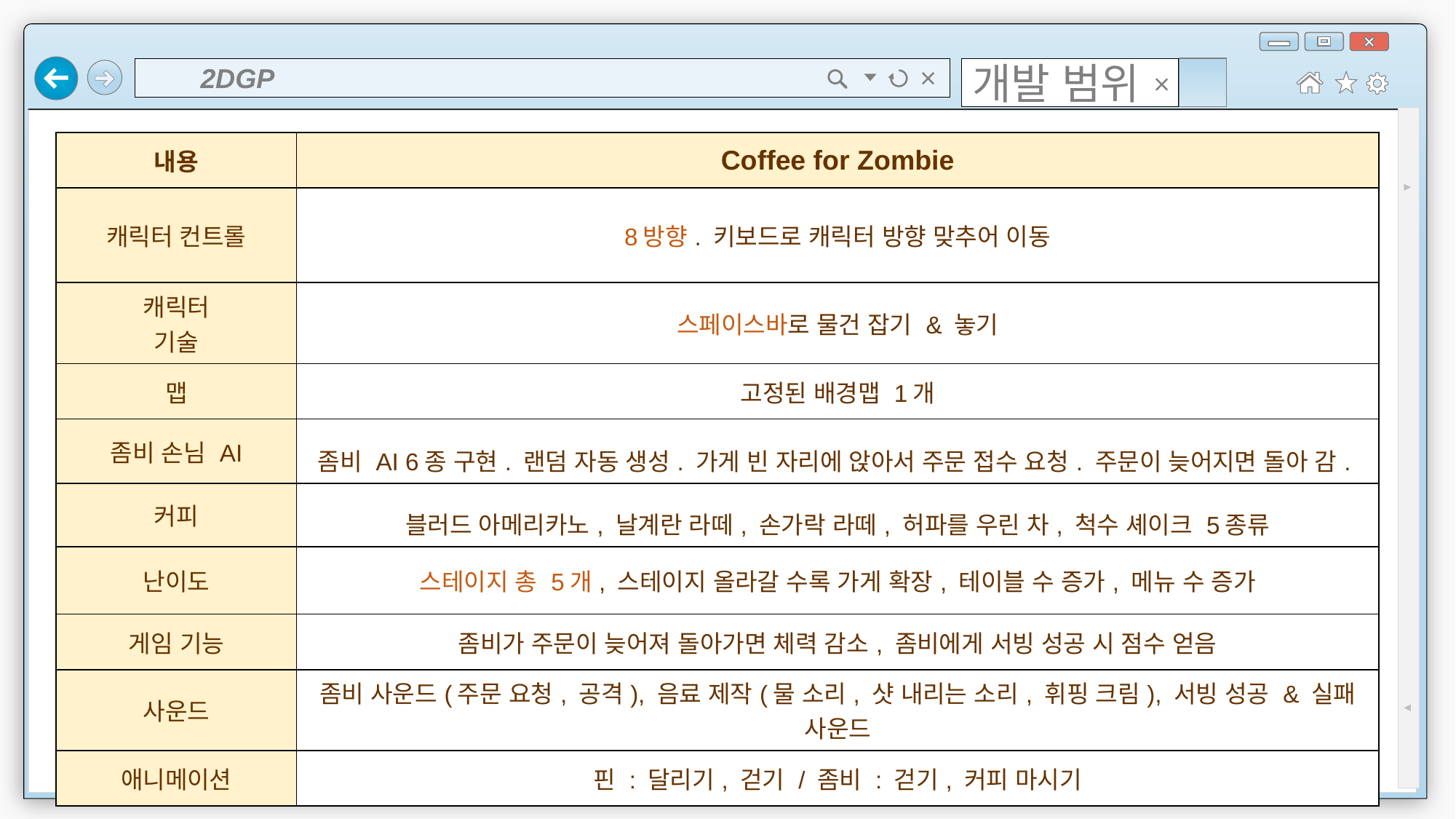

개발 범위

2DGP

▲                                                                                                                                                   ▼

| 내용 | Coffee for Zombie |
| --- | --- |
| 캐릭터 컨트롤 | 8방향. 키보드로 캐릭터 방향 맞추어 이동 |
| 캐릭터 기술 | 스페이스바로 물건 잡기 & 놓기 |
| 맵 | 고정된 배경맵 1개 |
| 좀비 손님 AI | 좀비 AI 6종 구현. 랜덤 자동 생성. 가게 빈 자리에 앉아서 주문 접수 요청. 주문이 늦어지면 돌아 감. |
| 커피 | 블러드 아메리카노, 날계란 라떼, 손가락 라떼, 허파를 우린 차, 척수 셰이크 5종류 |
| 난이도 | 스테이지 총 5개, 스테이지 올라갈 수록 가게 확장, 테이블 수 증가, 메뉴 수 증가 |
| 게임 기능 | 좀비가 주문이 늦어져 돌아가면 체력 감소, 좀비에게 서빙 성공 시 점수 얻음 |
| 사운드 | 좀비 사운드(주문 요청, 공격), 음료 제작(물 소리, 샷 내리는 소리, 휘핑 크림), 서빙 성공 & 실패 사운드 |
| 애니메이션 | 핀 : 달리기, 걷기 / 좀비 : 걷기, 커피 마시기 |